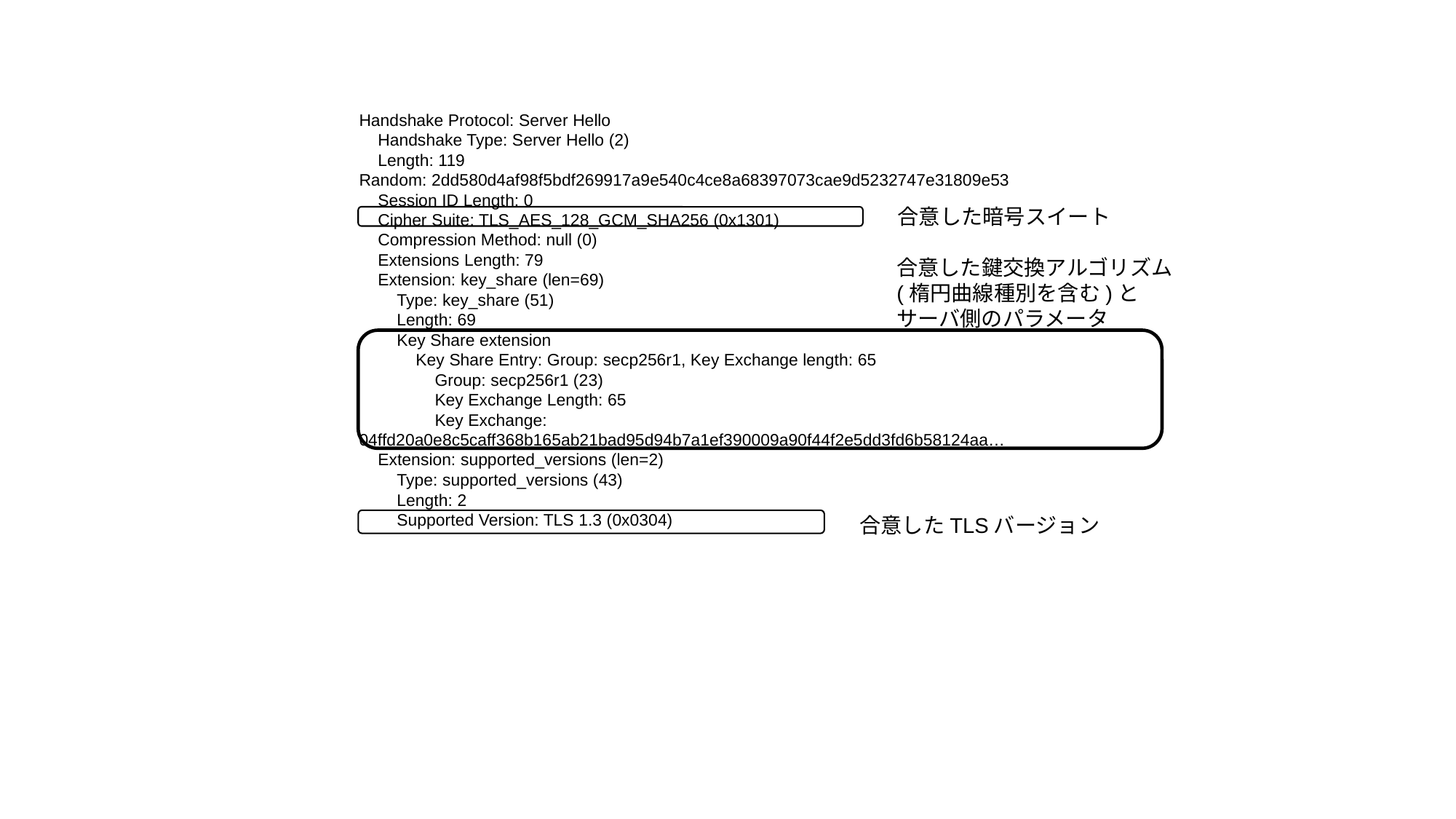

Handshake Protocol: Server Hello
    Handshake Type: Server Hello (2)
    Length: 119
Random: 2dd580d4af98f5bdf269917a9e540c4ce8a68397073cae9d5232747e31809e53
    Session ID Length: 0
    Cipher Suite: TLS_AES_128_GCM_SHA256 (0x1301)
    Compression Method: null (0)
    Extensions Length: 79
    Extension: key_share (len=69)
        Type: key_share (51)
        Length: 69
        Key Share extension
            Key Share Entry: Group: secp256r1, Key Exchange length: 65
                Group: secp256r1 (23)
                Key Exchange Length: 65
                Key Exchange: 　　　　 	04ffd20a0e8c5caff368b165ab21bad95d94b7a1ef390009a90f44f2e5dd3fd6b58124aa…
    Extension: supported_versions (len=2)
        Type: supported_versions (43)
        Length: 2
        Supported Version: TLS 1.3 (0x0304)
合意した暗号スイート

合意した鍵交換アルゴリズム
(楕円曲線種別を含む)と
サーバ側のパラメータ

合意したTLSバージョン